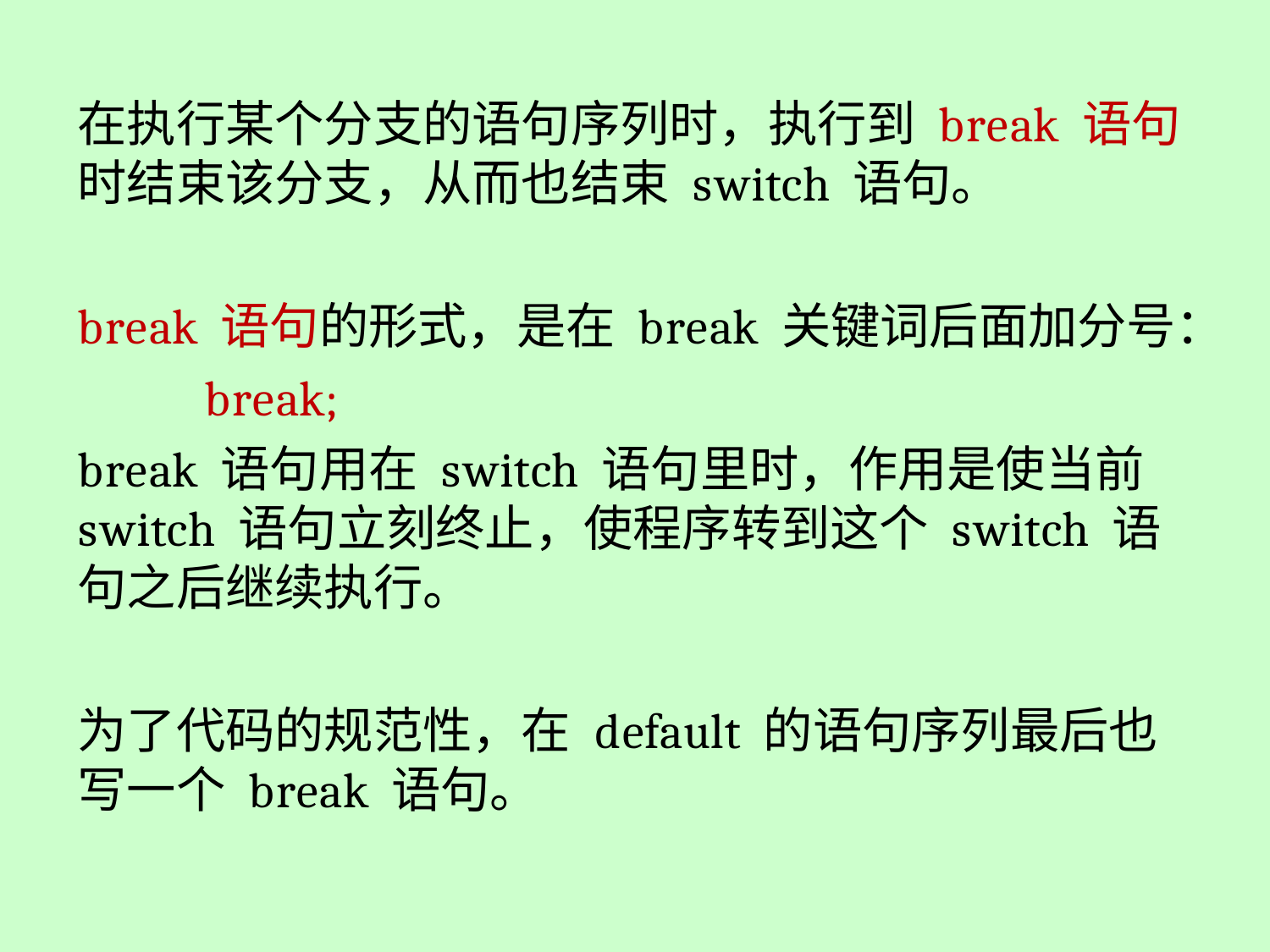

在执行某个分支的语句序列时，执行到 break 语句时结束该分支，从而也结束 switch 语句。

break 语句的形式，是在 break 关键词后面加分号：
	break;
break 语句用在 switch 语句里时，作用是使当前 switch 语句立刻终止，使程序转到这个 switch 语句之后继续执行。

为了代码的规范性，在 default 的语句序列最后也写一个 break 语句。
36